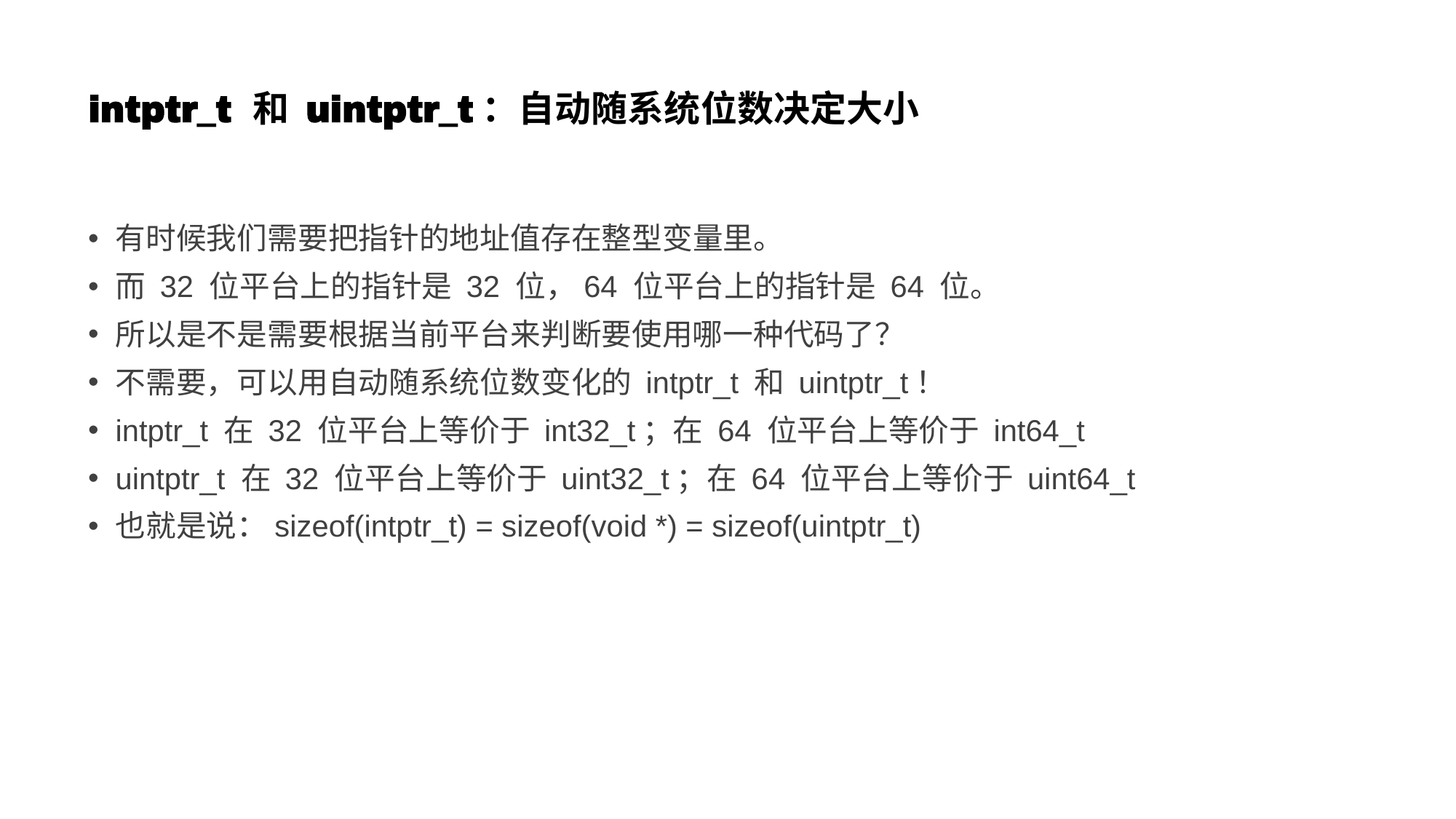

# intptr_t 和 uintptr_t：自动随系统位数决定大小
有时候我们需要把指针的地址值存在整型变量里。
而 32 位平台上的指针是 32 位，64 位平台上的指针是 64 位。
所以是不是需要根据当前平台来判断要使用哪一种代码了？
不需要，可以用自动随系统位数变化的 intptr_t 和 uintptr_t！
intptr_t 在 32 位平台上等价于 int32_t；在 64 位平台上等价于 int64_t
uintptr_t 在 32 位平台上等价于 uint32_t；在 64 位平台上等价于 uint64_t
也就是说：sizeof(intptr_t) = sizeof(void *) = sizeof(uintptr_t)